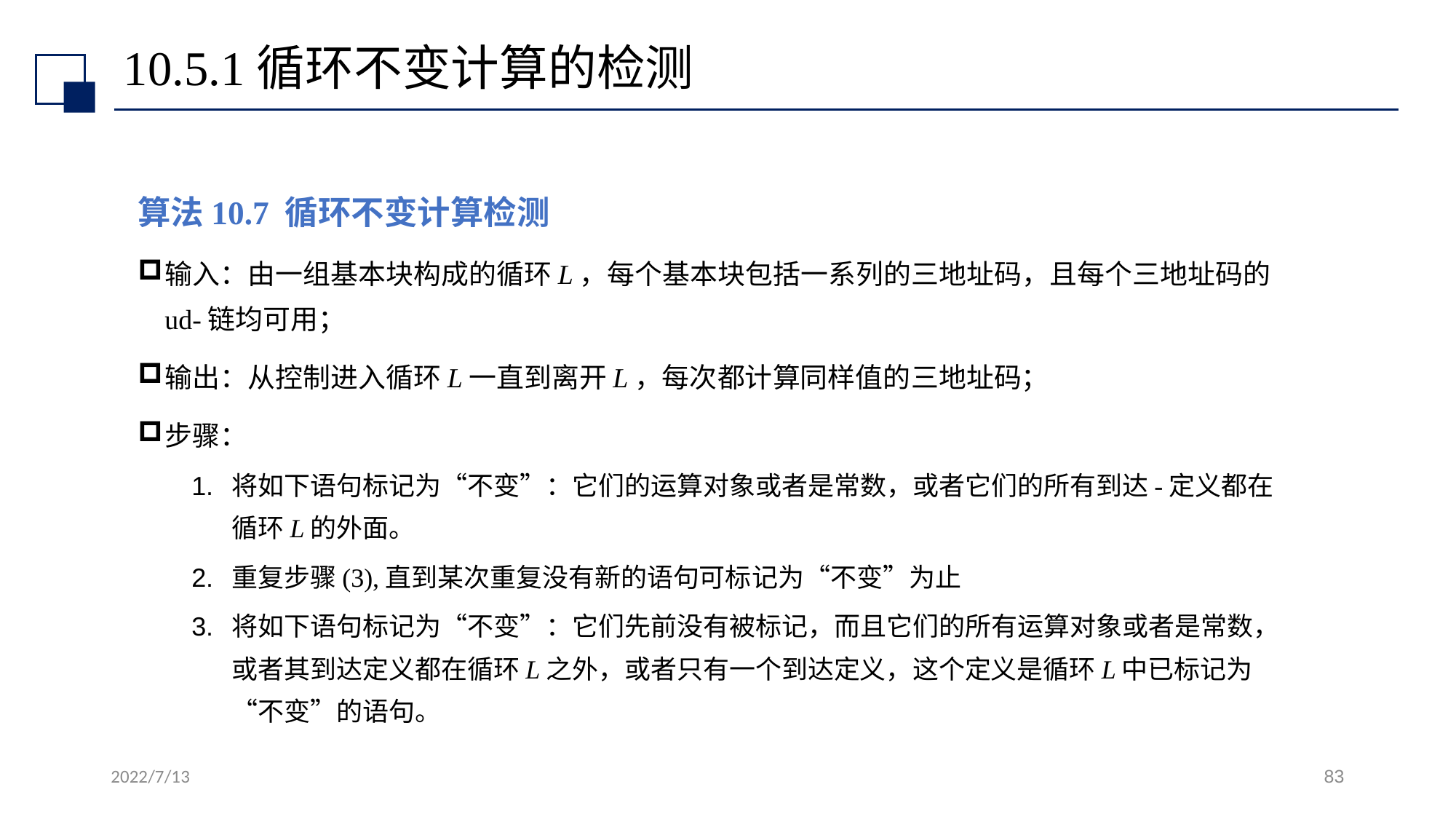

# 10.5.1循环不变计算的检测
算法10.7 循环不变计算检测
输入：由一组基本块构成的循环L，每个基本块包括一系列的三地址码，且每个三地址码的ud-链均可用；
输出：从控制进入循环L一直到离开L，每次都计算同样值的三地址码；
步骤：
将如下语句标记为“不变”：它们的运算对象或者是常数，或者它们的所有到达-定义都在循环L的外面。
重复步骤(3),直到某次重复没有新的语句可标记为“不变”为止
将如下语句标记为“不变”：它们先前没有被标记，而且它们的所有运算对象或者是常数，或者其到达定义都在循环L之外，或者只有一个到达定义，这个定义是循环L中已标记为“不变”的语句。
2022/7/13
83